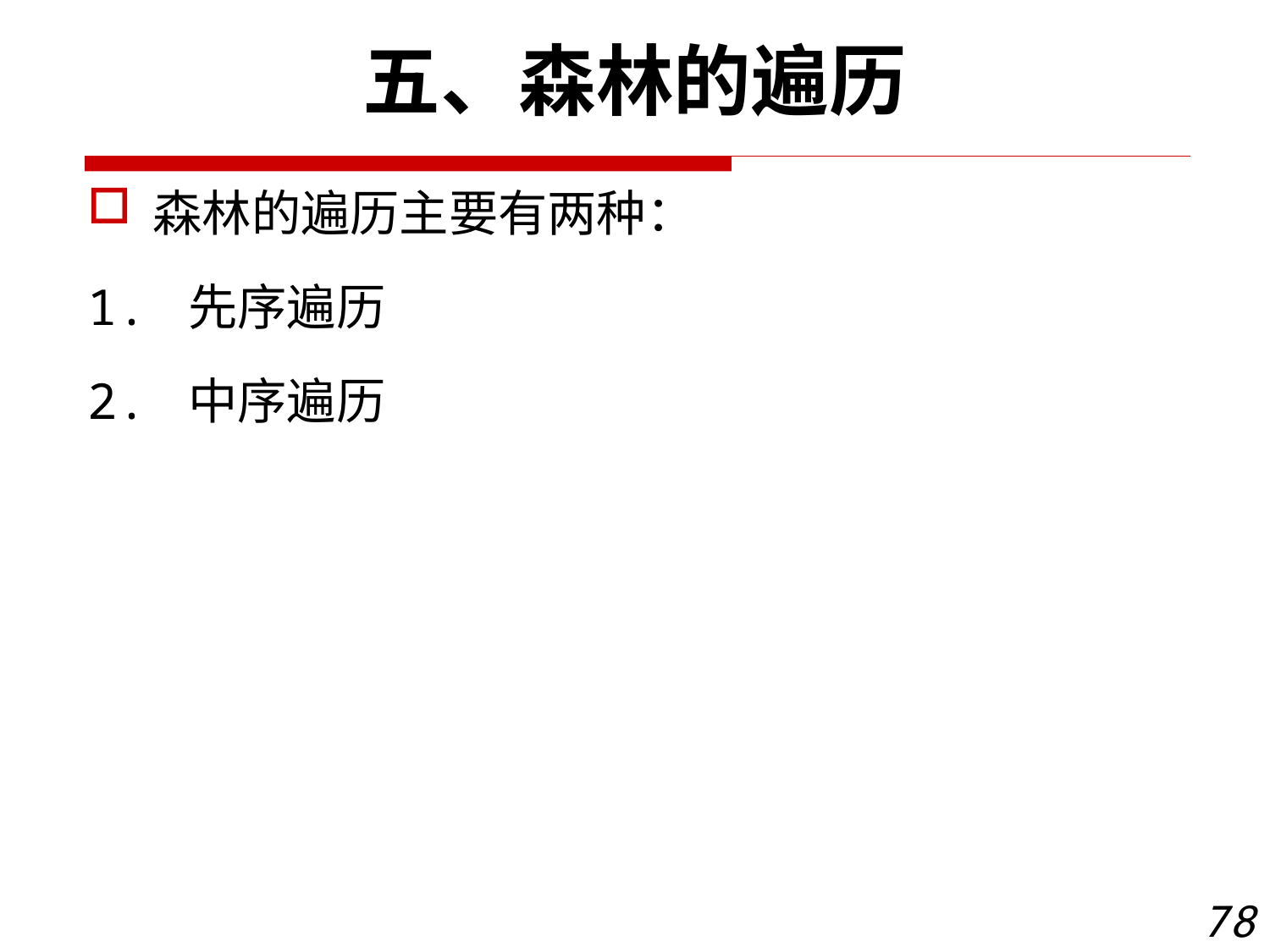

五、森林的遍历
森林的遍历主要有两种：
1. 先序遍历
2. 中序遍历
78